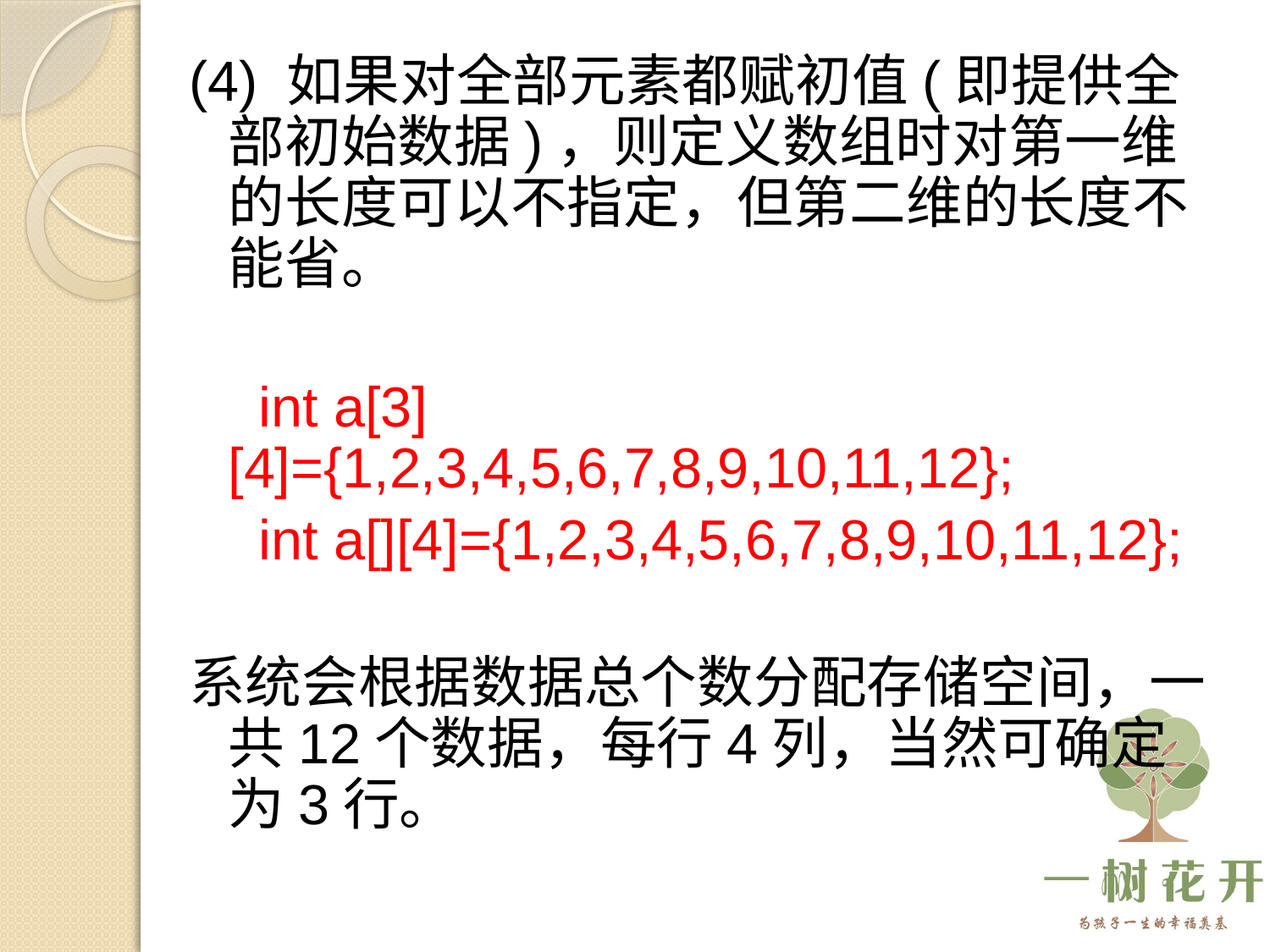

(4) 如果对全部元素都赋初值(即提供全部初始数据)，则定义数组时对第一维的长度可以不指定，但第二维的长度不能省。

　int a[3][4]={1,2,3,4,5,6,7,8,9,10,11,12};
　int a[][4]={1,2,3,4,5,6,7,8,9,10,11,12};

系统会根据数据总个数分配存储空间，一共12个数据，每行4列，当然可确定为3行。